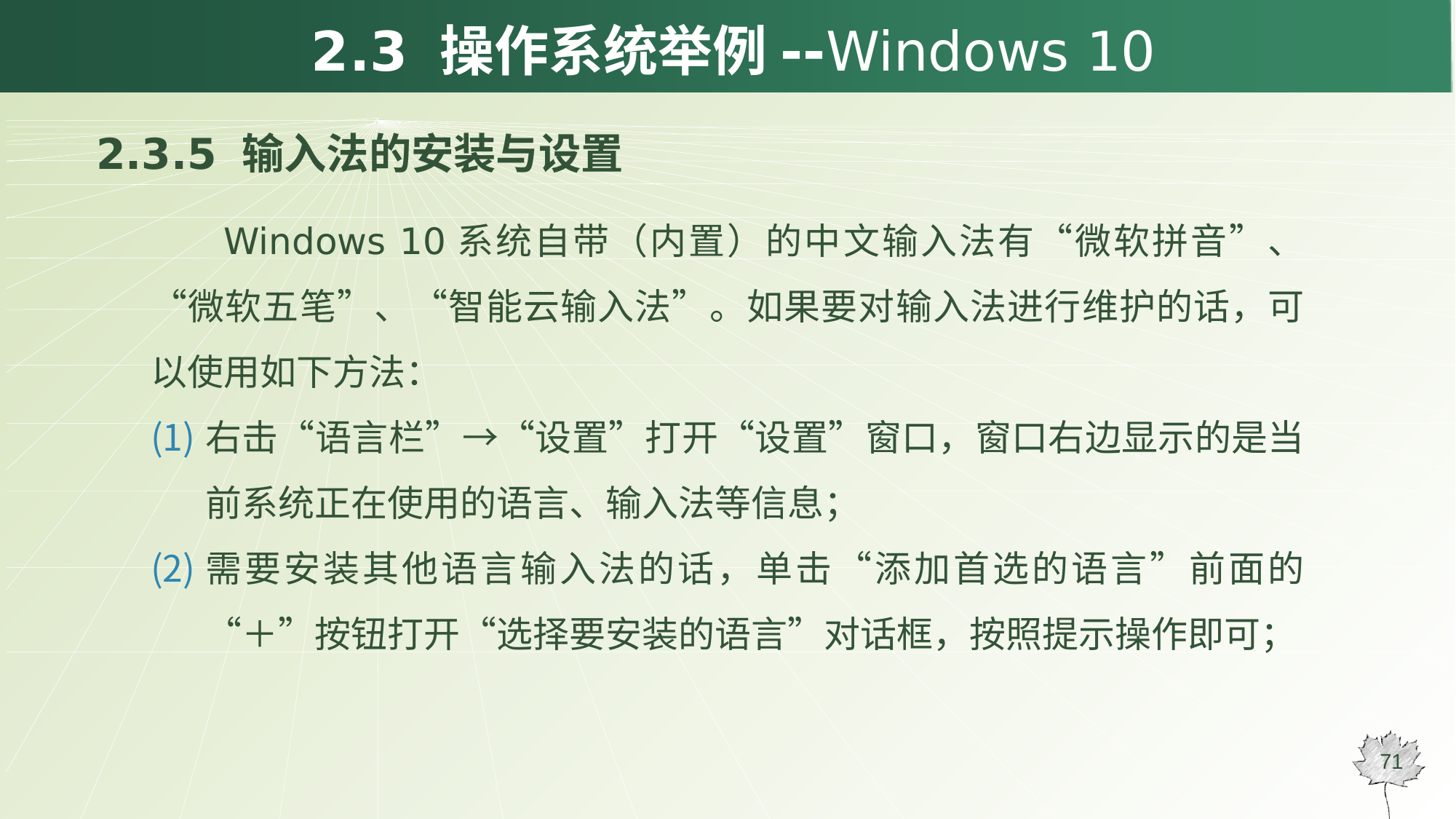

# 2.3 操作系统举例--Windows 10
2.3.5 输入法的安装与设置
Windows 10系统自带（内置）的中文输入法有“微软拼音”、“微软五笔”、“智能云输入法”。如果要对输入法进行维护的话，可以使用如下方法：
右击“语言栏”→“设置”打开“设置”窗口，窗口右边显示的是当前系统正在使用的语言、输入法等信息；
需要安装其他语言输入法的话，单击“添加首选的语言”前面的“＋”按钮打开“选择要安装的语言”对话框，按照提示操作即可；

71